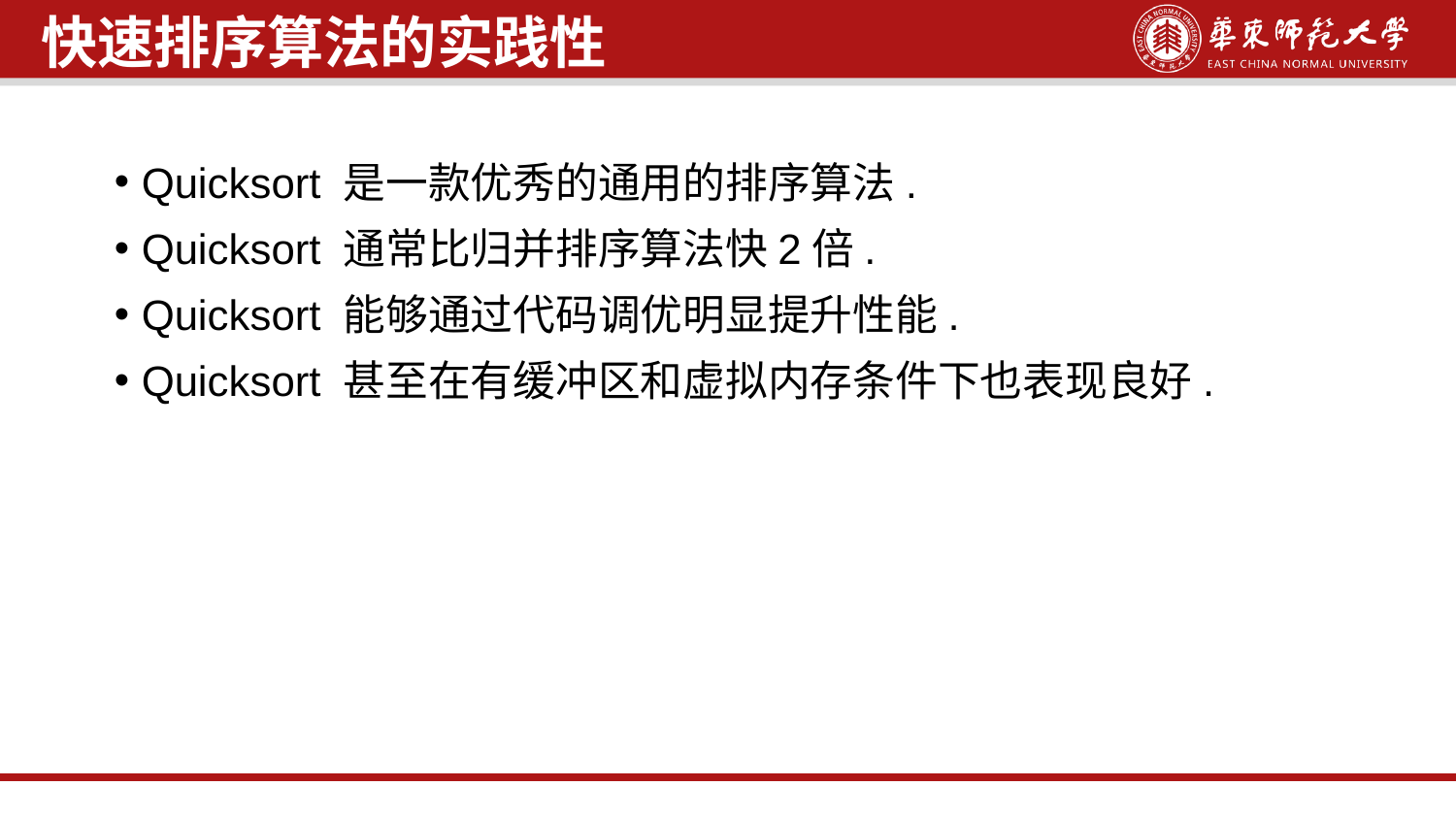

快速排序算法的实践性
Quicksort 是一款优秀的通用的排序算法.
Quicksort 通常比归并排序算法快2倍.
Quicksort 能够通过代码调优明显提升性能.
Quicksort 甚至在有缓冲区和虚拟内存条件下也表现良好.